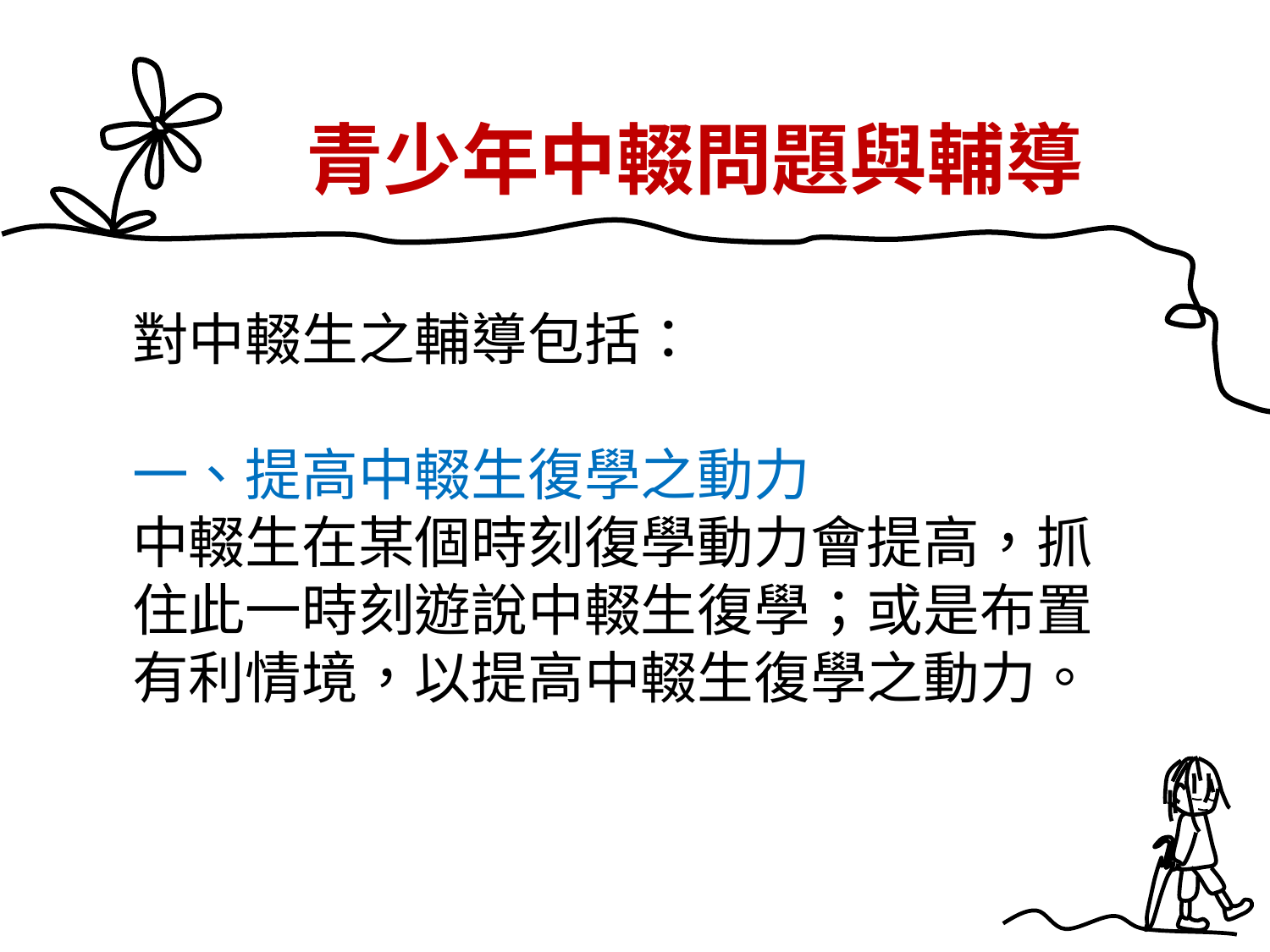

# 青少年中輟問題與輔導
對中輟生之輔導包括：

一、提高中輟生復學之動力
中輟生在某個時刻復學動力會提高，抓住此一時刻遊說中輟生復學；或是布置有利情境，以提高中輟生復學之動力。